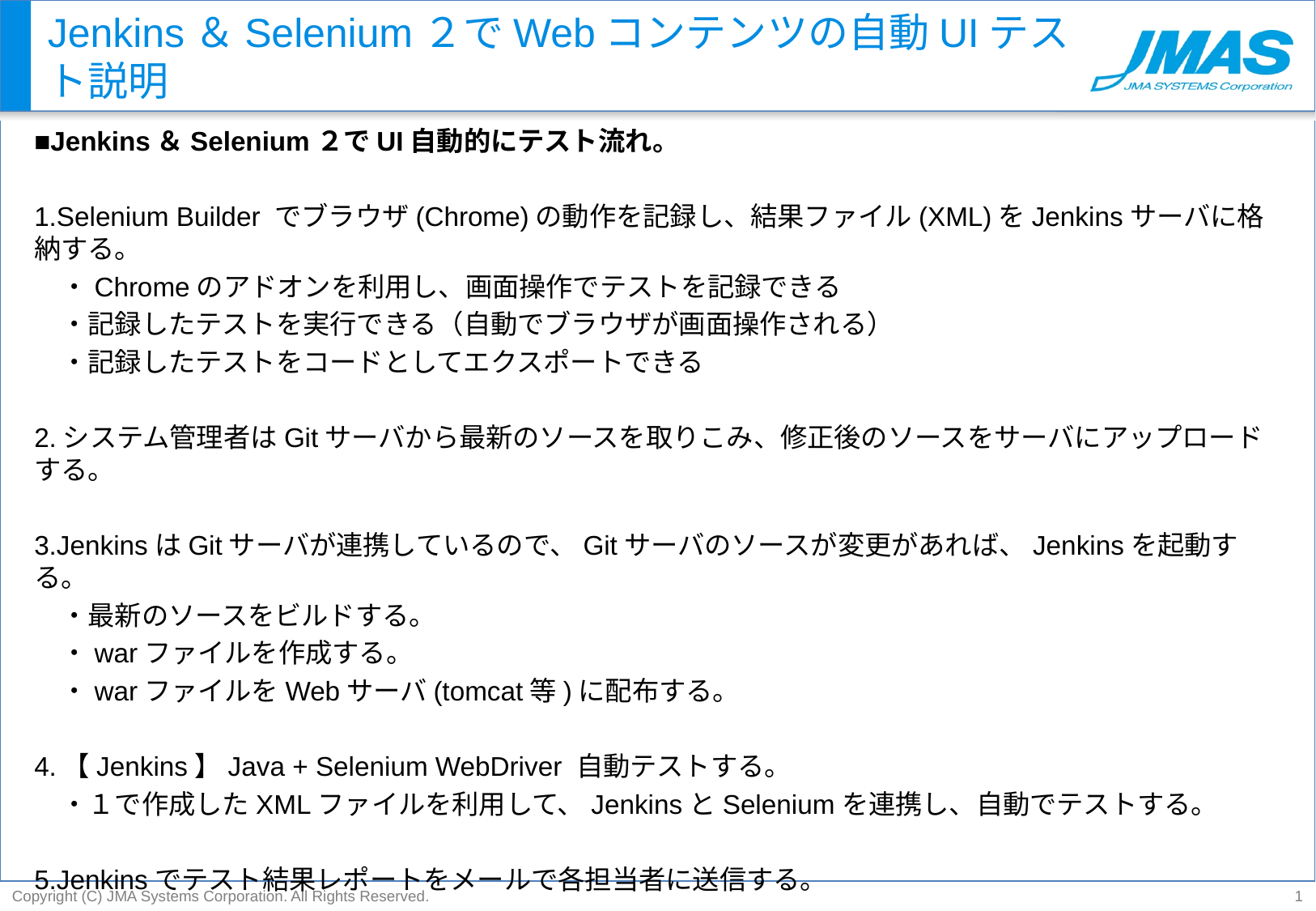

# Jenkins＆Selenium２でWebコンテンツの自動UIテスト説明
■Jenkins＆Selenium２でUI自動的にテスト流れ。

1.Selenium Builder でブラウザ(Chrome)の動作を記録し、結果ファイル(XML)をJenkinsサーバに格納する。
　・Chromeのアドオンを利用し、画面操作でテストを記録できる
　・記録したテストを実行できる（自動でブラウザが画面操作される）
　・記録したテストをコードとしてエクスポートできる

2.システム管理者はGitサーバから最新のソースを取りこみ、修正後のソースをサーバにアップロードする。

3.JenkinsはGitサーバが連携しているので、Gitサーバのソースが変更があれば、Jenkinsを起動する。
　・最新のソースをビルドする。
　・warファイルを作成する。
　・warファイルをWebサーバ(tomcat等)に配布する。

4.【Jenkins】Java + Selenium WebDriver 自動テストする。
　・１で作成したXMLファイルを利用して、JenkinsとSeleniumを連携し、自動でテストする。

5.Jenkinsでテスト結果レポートをメールで各担当者に送信する。